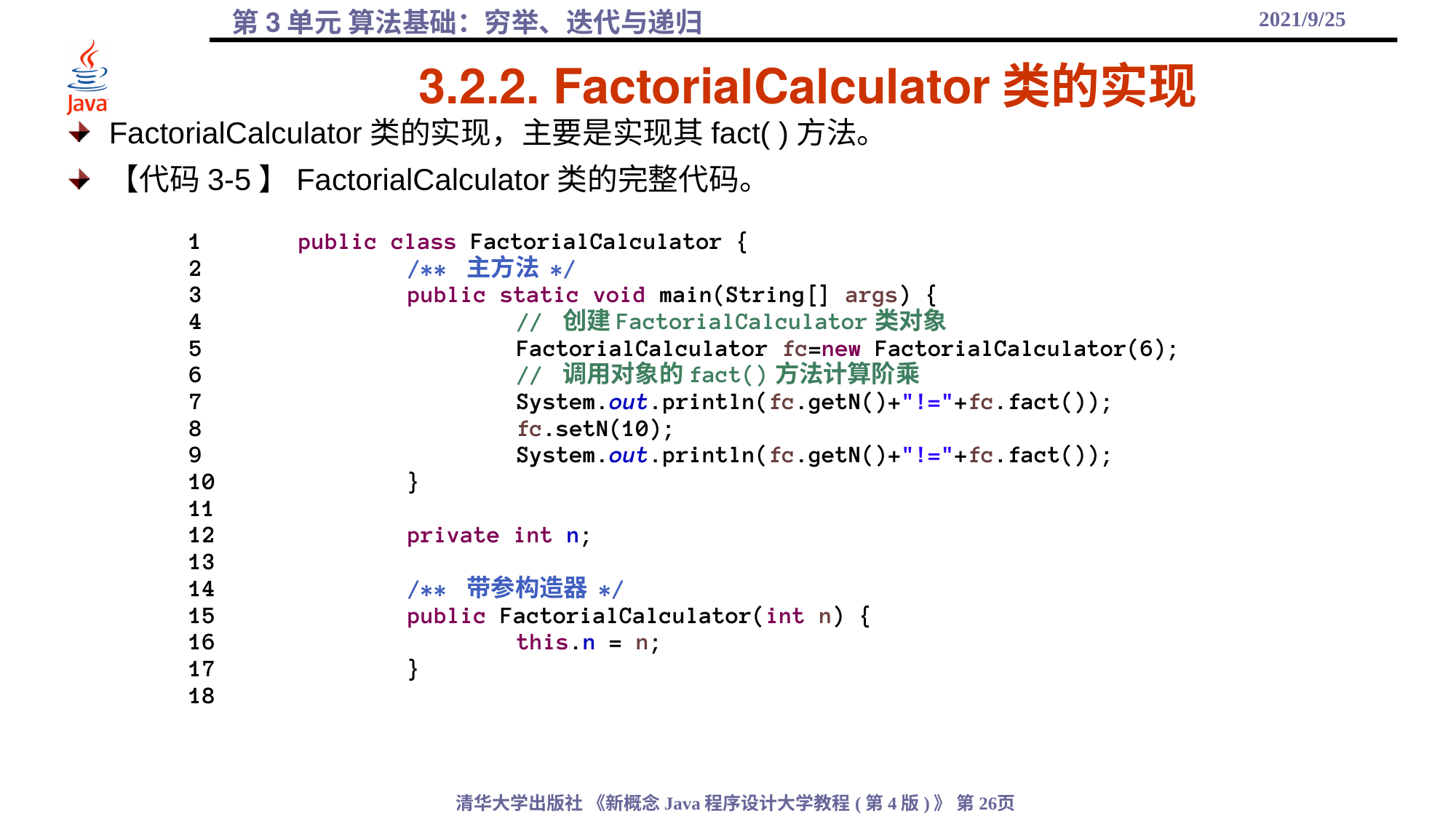

2021/9/25
# 3.2.2. FactorialCalculator类的实现
FactorialCalculator类的实现，主要是实现其fact( )方法。
【代码3-5】FactorialCalculator类的完整代码。

1	public class FactorialCalculator {
2		/** 主方法 */
3		public static void main(String[] args) {
4			// 创建FactorialCalculator类对象
5			FactorialCalculator fc=new FactorialCalculator(6);
6			// 调用对象的fact()方法计算阶乘
7			System.out.println(fc.getN()+"!="+fc.fact());
8			fc.setN(10);
9			System.out.println(fc.getN()+"!="+fc.fact());
10		}
11
12		private int n;
13
14		/** 带参构造器 */
15		public FactorialCalculator(int n) {
16			this.n = n;
17		}
18